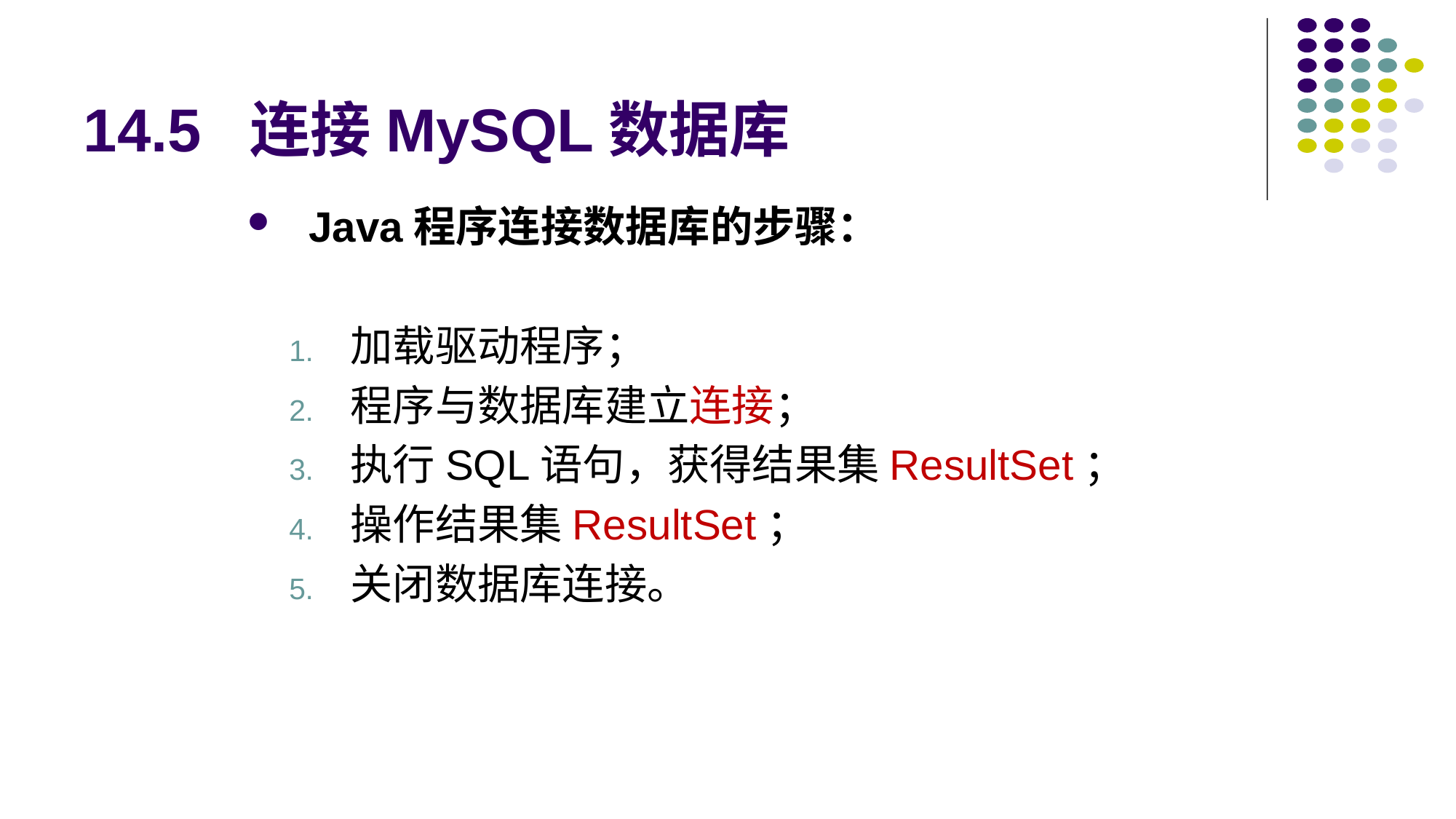

# 14.5  连接MySQL数据库
Java程序连接数据库的步骤：

加载驱动程序；
程序与数据库建立连接；
执行SQL语句，获得结果集ResultSet；
操作结果集ResultSet；
关闭数据库连接。

17